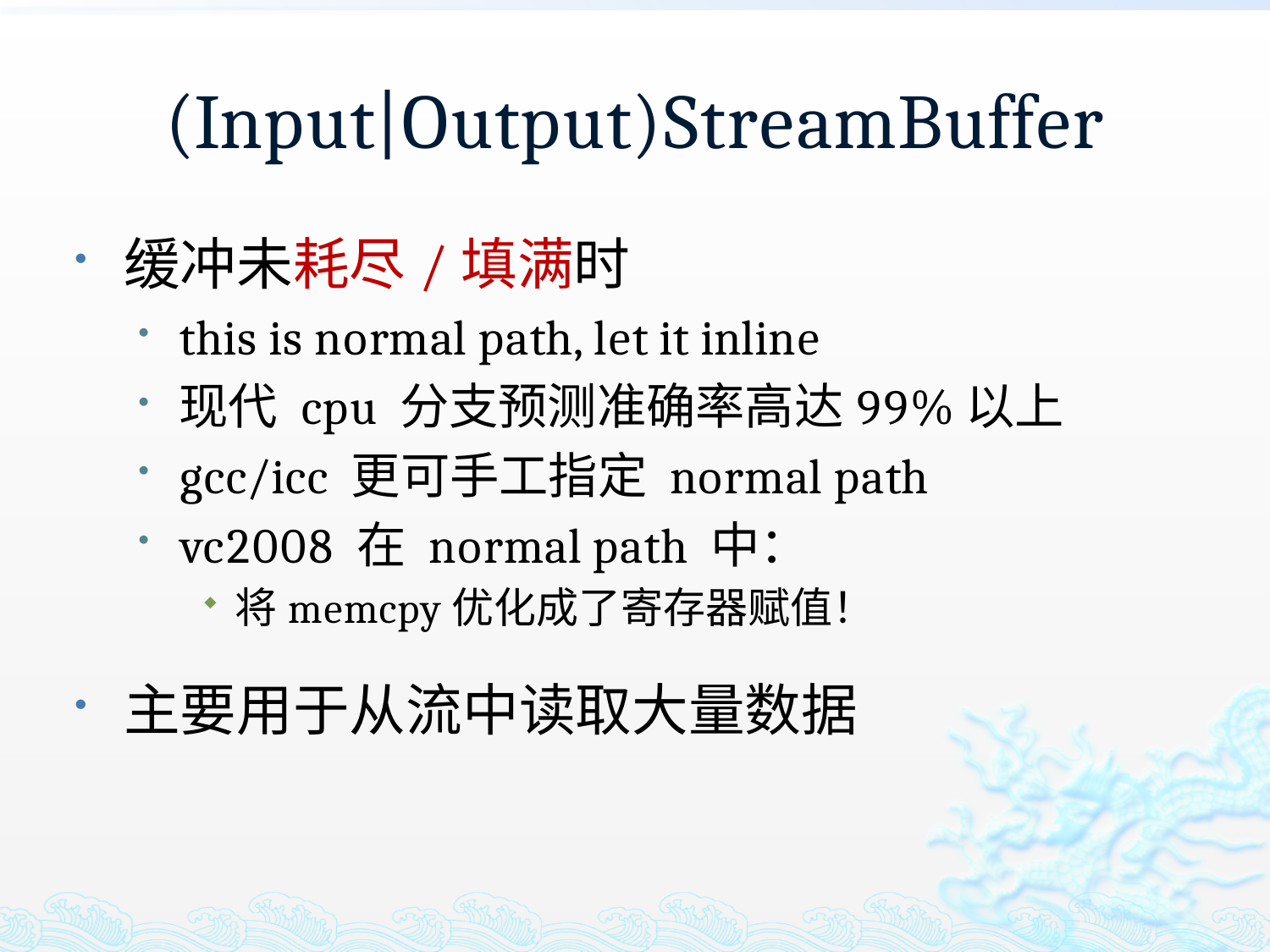

# (Input|Output)StreamBuffer
缓冲未耗尽/填满时
this is normal path, let it inline
现代 cpu 分支预测准确率高达99%以上
gcc/icc 更可手工指定 normal path
vc2008 在 normal path 中：
将memcpy优化成了寄存器赋值！
主要用于从流中读取大量数据